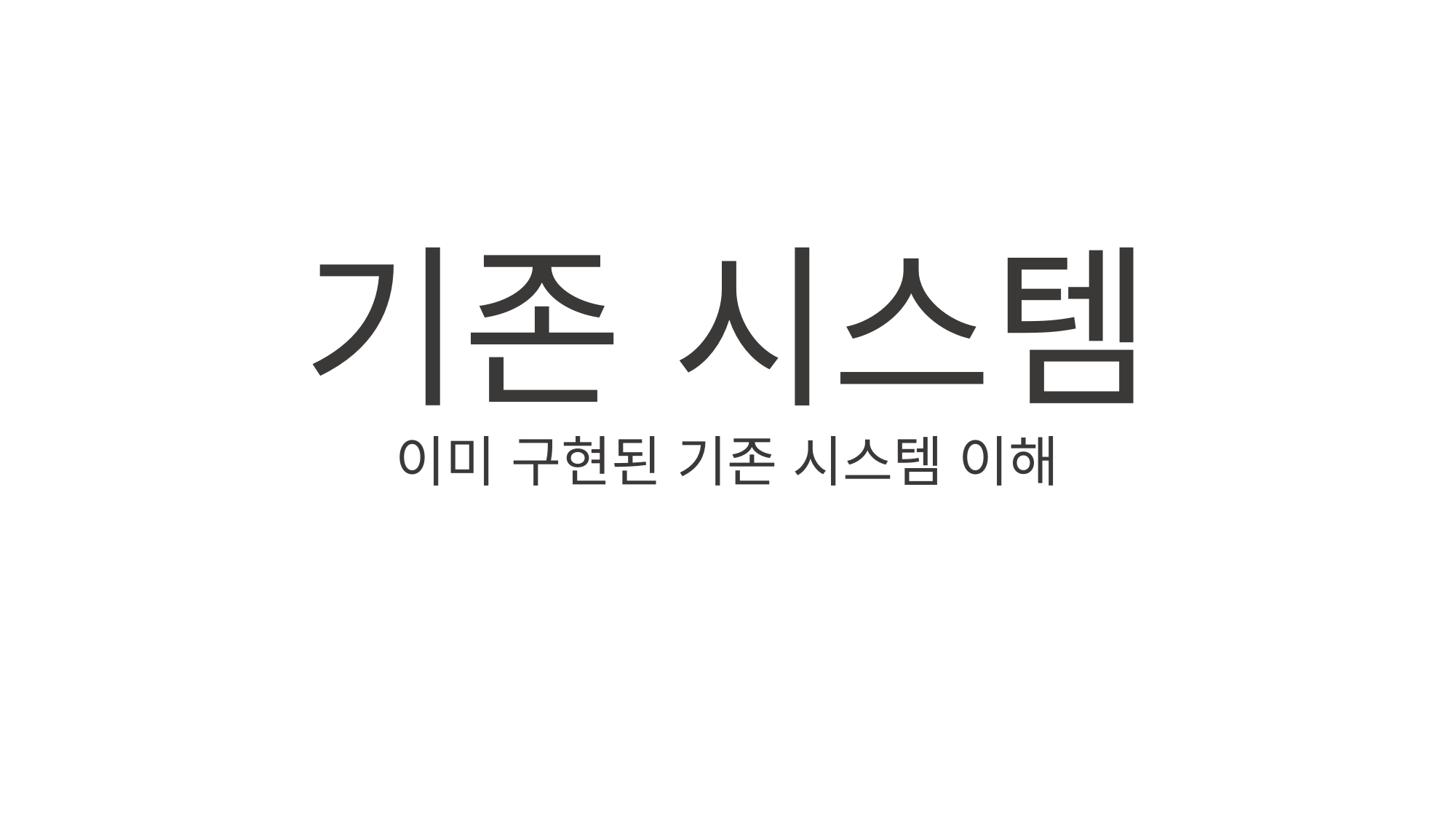

기존 시스템
이미 구현된 기존 시스템 이해